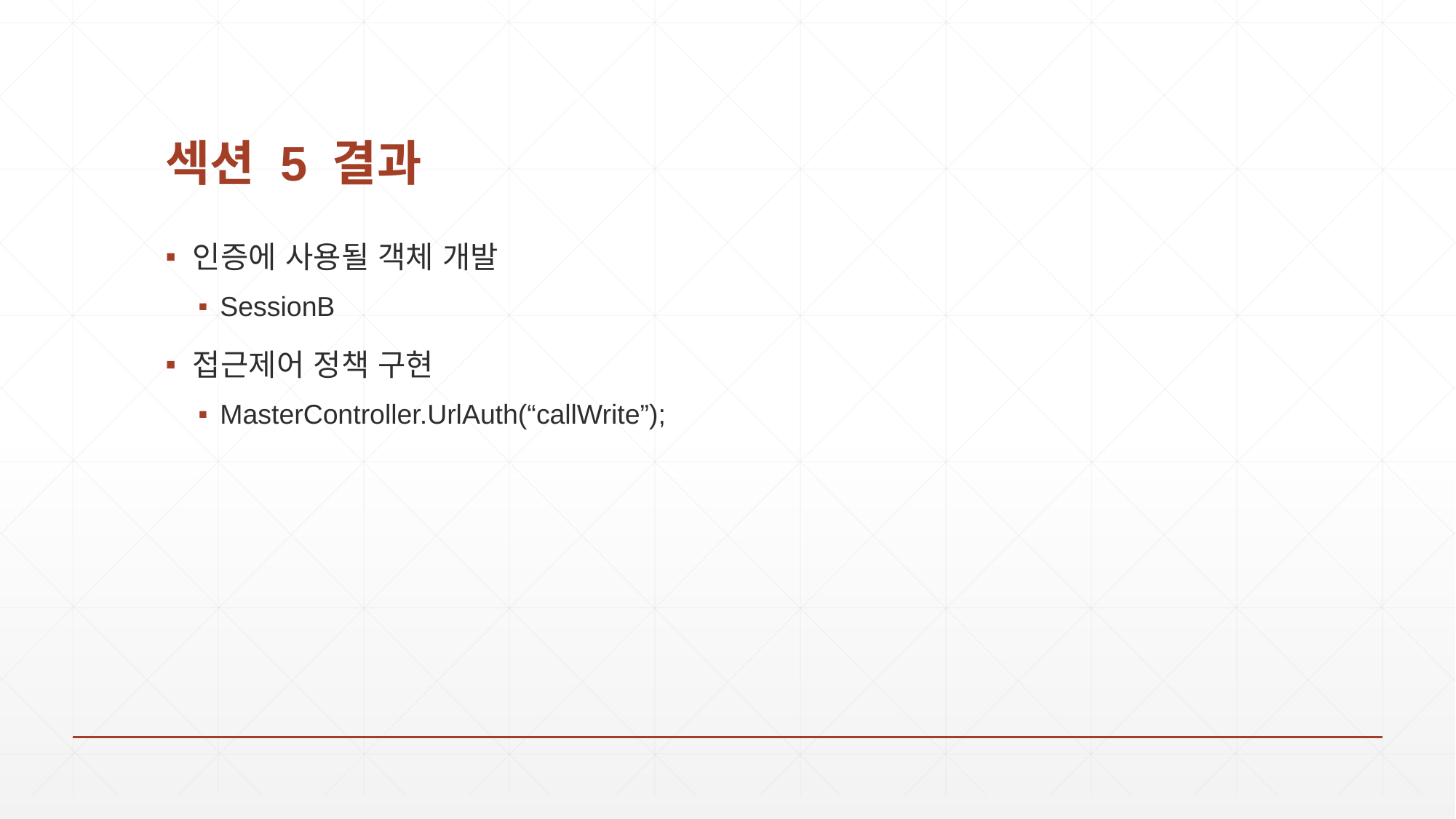

# 섹션 5 결과
인증에 사용될 객체 개발
SessionB
접근제어 정책 구현
MasterController.UrlAuth(“callWrite”);